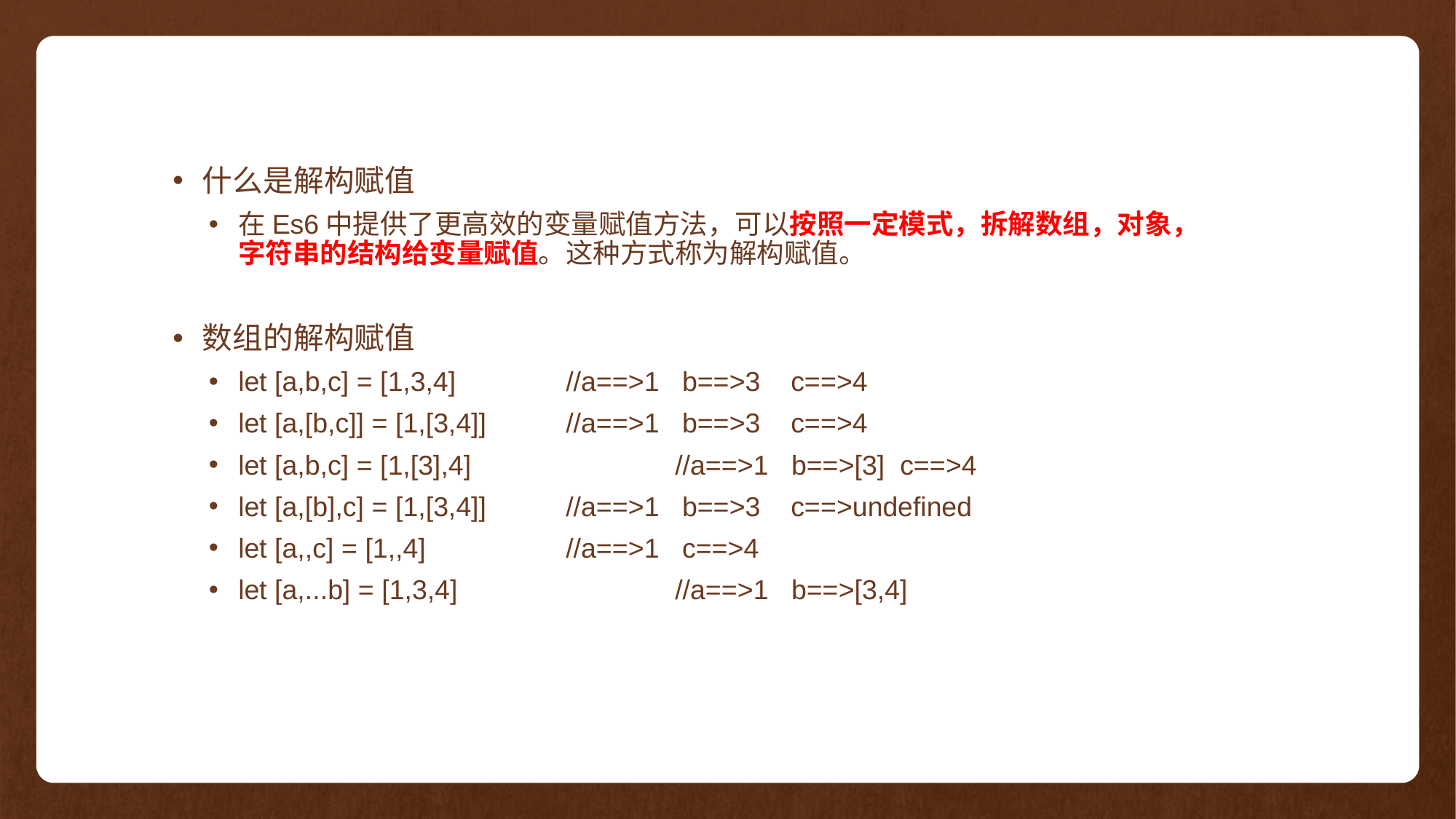

什么是解构赋值
在Es6中提供了更高效的变量赋值方法，可以按照一定模式，拆解数组，对象，字符串的结构给变量赋值。这种方式称为解构赋值。

数组的解构赋值
let [a,b,c] = [1,3,4]		//a==>1   b==>3    c==>4
let [a,[b,c]] = [1,[3,4]]	//a==>1   b==>3    c==>4
let [a,b,c] = [1,[3],4]		//a==>1   b==>[3]  c==>4
let [a,[b],c] = [1,[3,4]]	//a==>1   b==>3    c==>undefined
let [a,,c] = [1,,4]		//a==>1   c==>4
let [a,...b] = [1,3,4]		//a==>1   b==>[3,4]